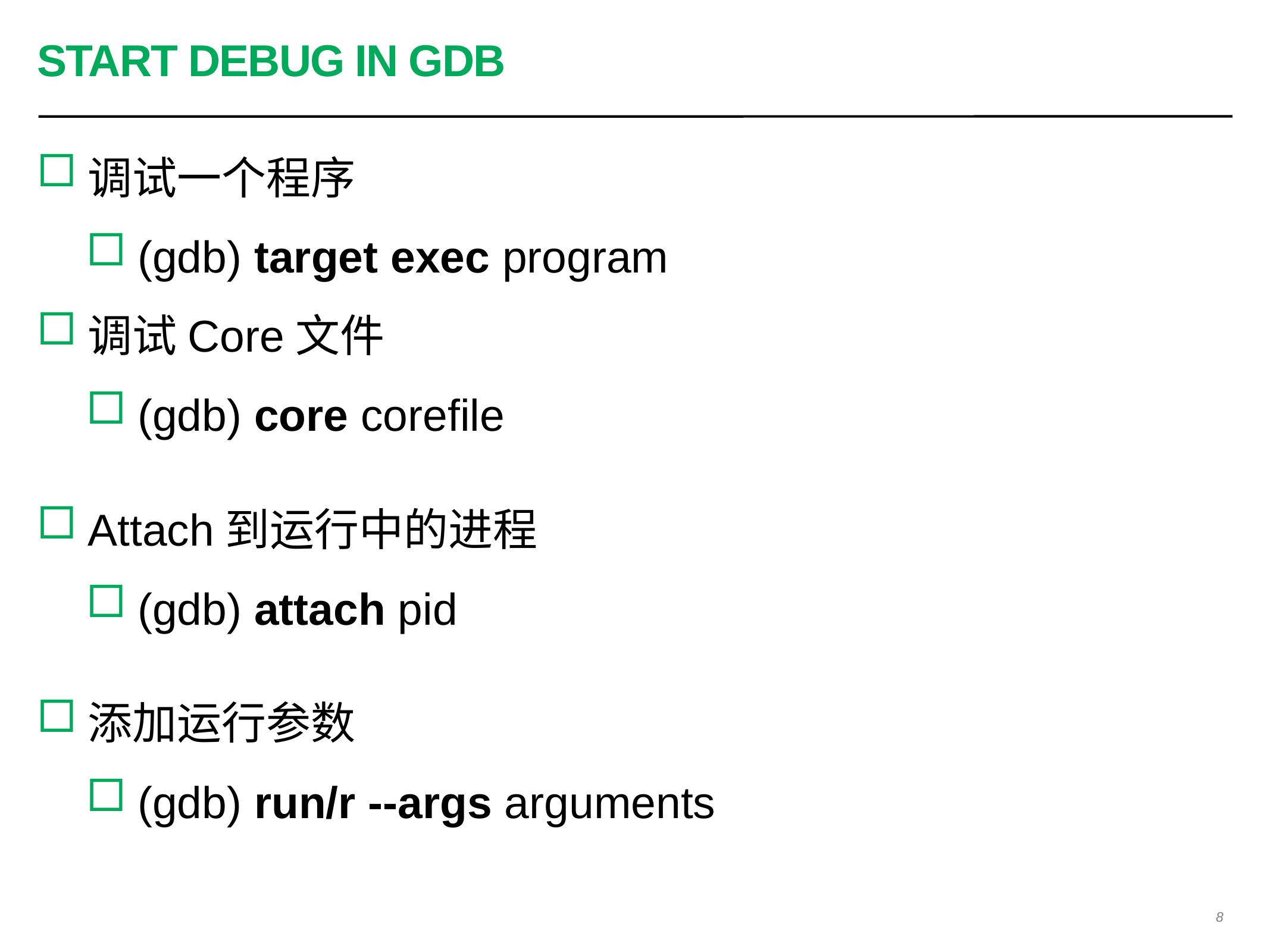

# Start Debug In Gdb
调试一个程序
(gdb) target exec program
调试Core文件
(gdb) core corefile

Attach到运行中的进程
(gdb) attach pid

添加运行参数
(gdb) run/r --args arguments

8